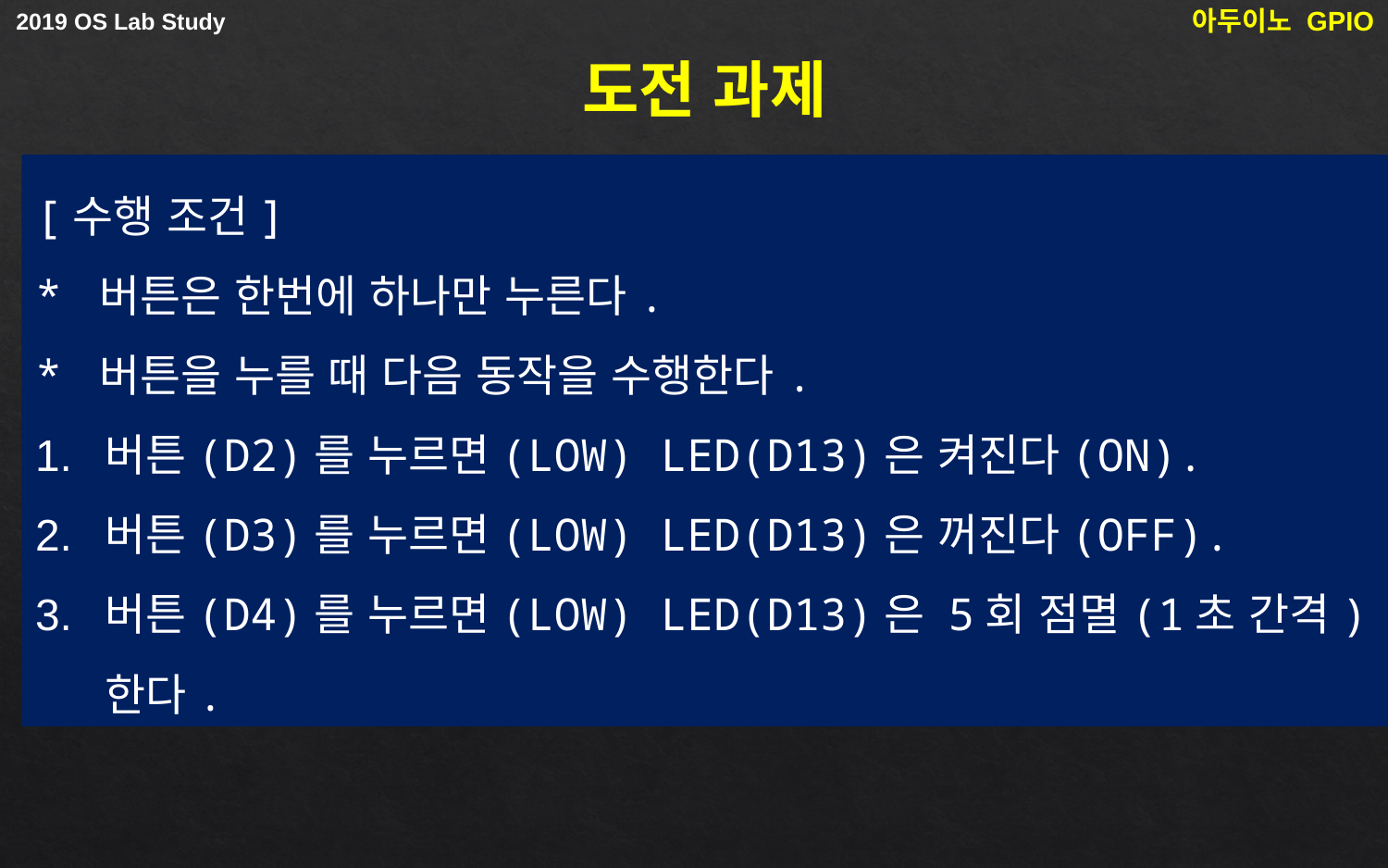

2019 OS Lab Study
아두이노 GPIO
도전 과제
[수행 조건]
* 버튼은 한번에 하나만 누른다.
* 버튼을 누를 때 다음 동작을 수행한다.
버튼(D2)를 누르면(LOW) LED(D13)은 켜진다(ON).
버튼(D3)를 누르면(LOW) LED(D13)은 꺼진다(OFF).
버튼(D4)를 누르면(LOW) LED(D13)은 5회 점멸(1초 간격)한다.